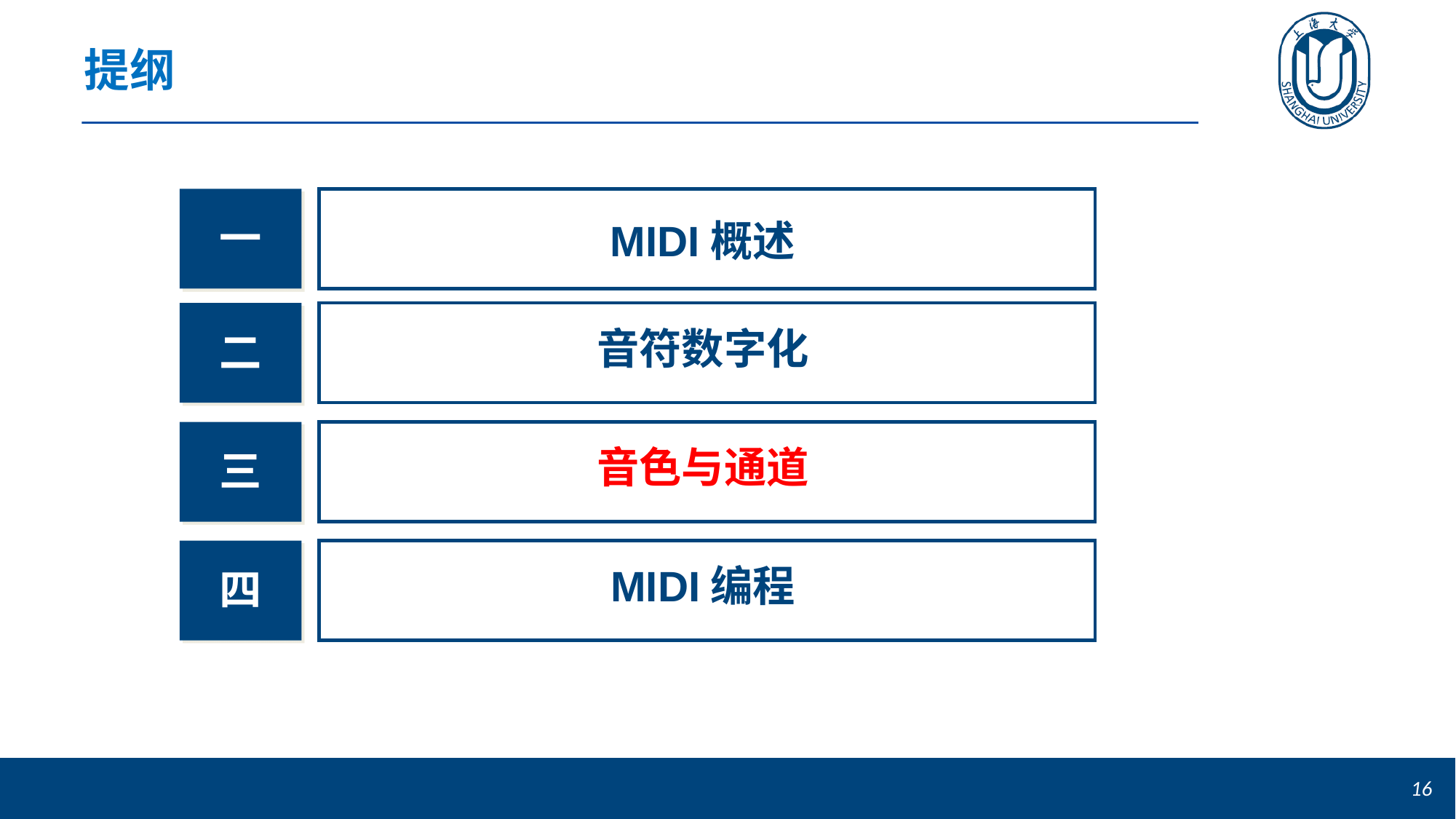

# 提纲

一
MIDI概述

二
音符数字化

三
音色与通道

四
MIDI编程
16